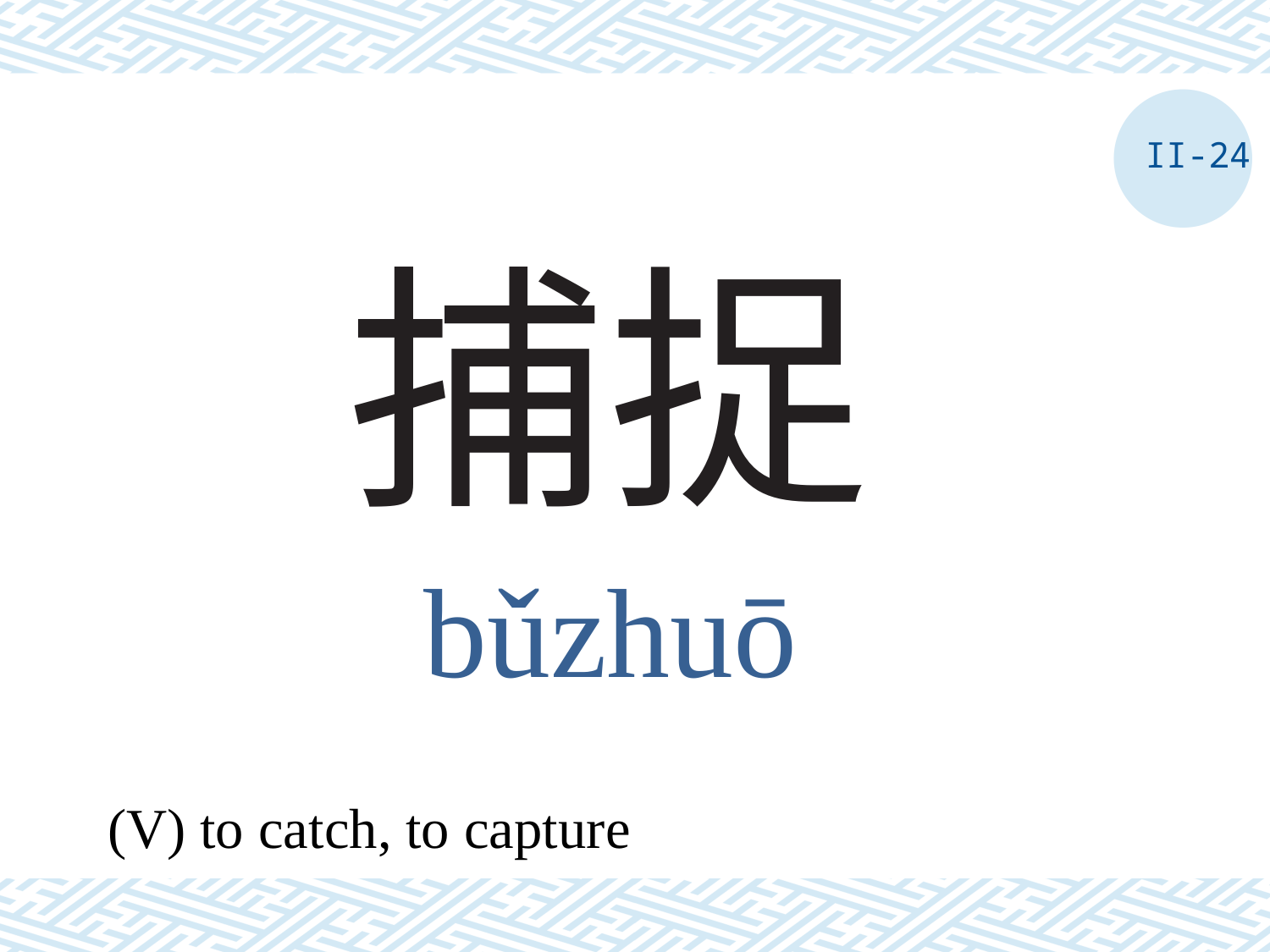

II-24

# 捕捉
bǔzhuō
(V) to catch, to capture